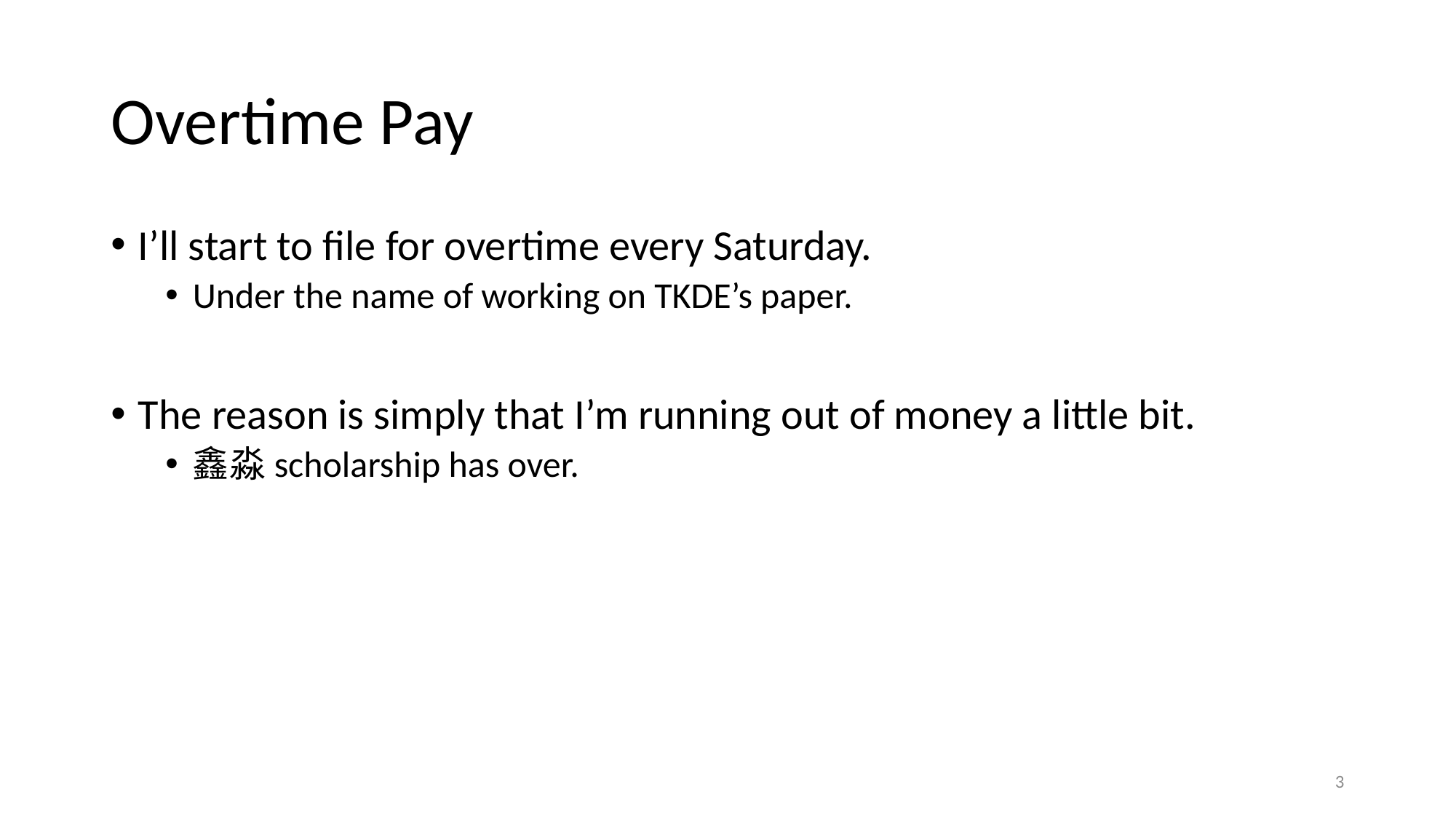

# Overtime Pay
I’ll start to file for overtime every Saturday.
Under the name of working on TKDE’s paper.

The reason is simply that I’m running out of money a little bit.
鑫淼scholarship has over.
3